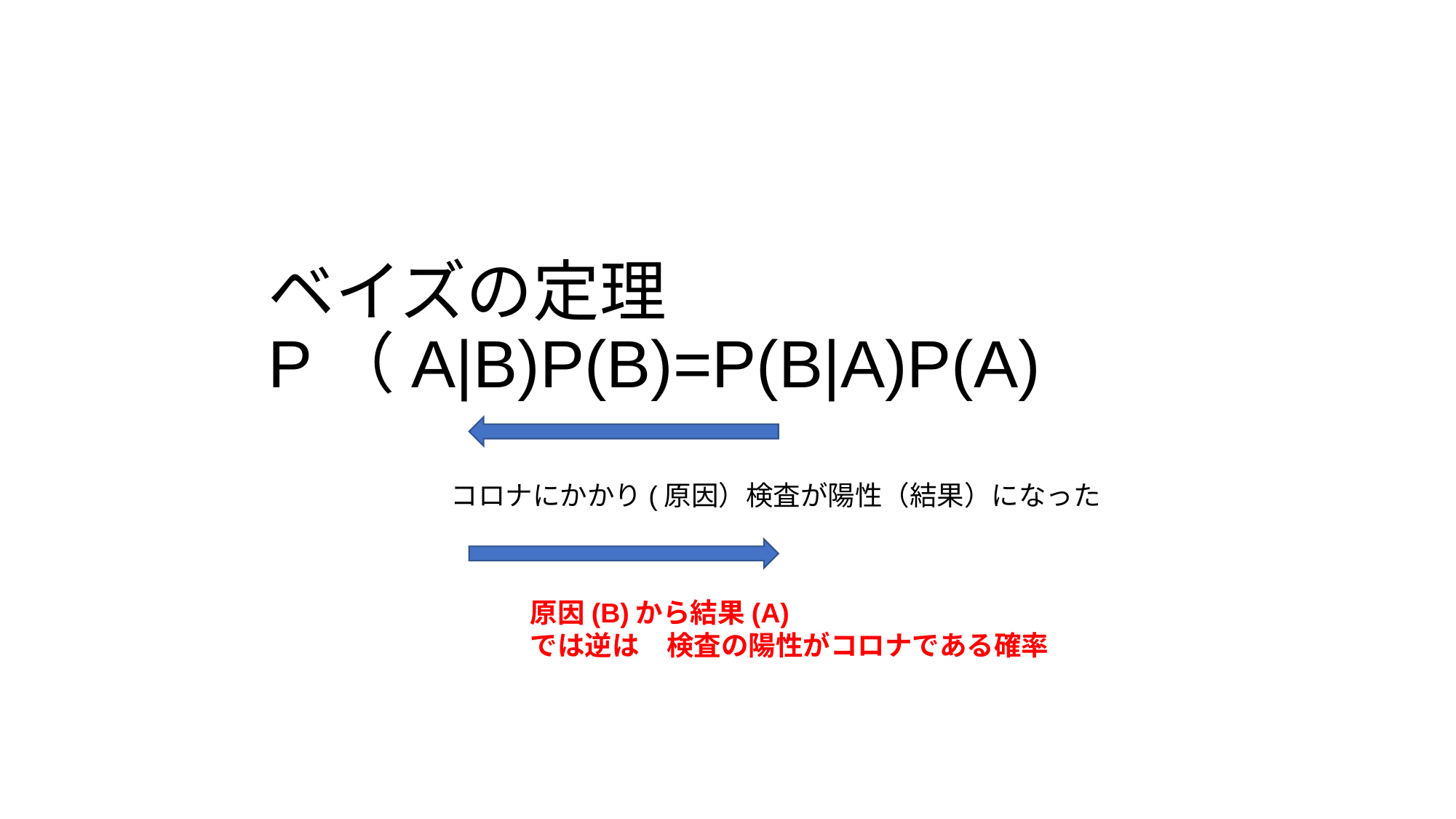

# ベイズの定理 P（A|B)P(B)=P(B|A)P(A)

コロナにかかり(原因）検査が陽性（結果）になった

原因(B)から結果(A)
では逆は　検査の陽性がコロナである確率